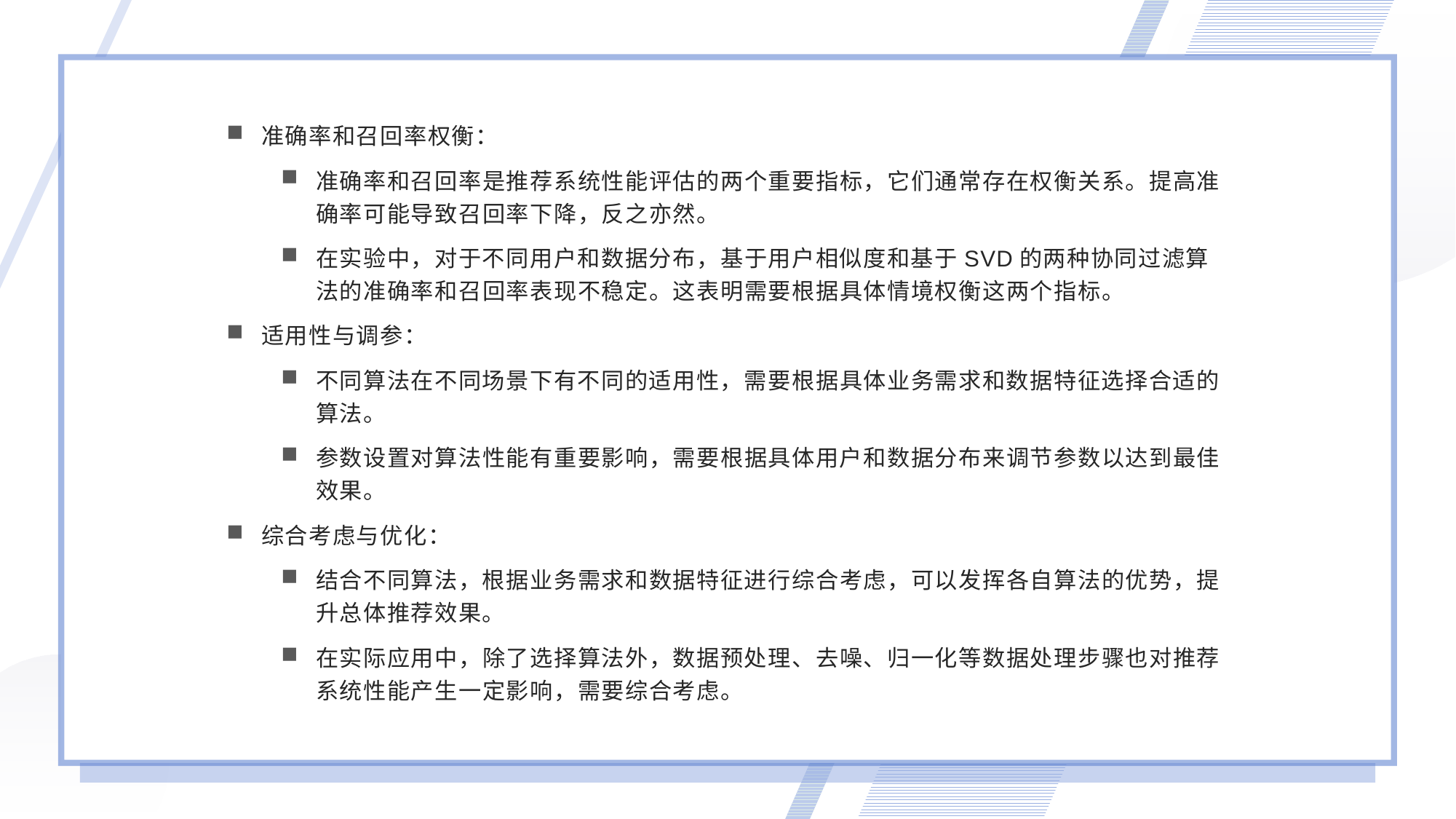

准确率和召回率权衡：
准确率和召回率是推荐系统性能评估的两个重要指标，它们通常存在权衡关系。提高准确率可能导致召回率下降，反之亦然。
在实验中，对于不同用户和数据分布，基于用户相似度和基于SVD的两种协同过滤算法的准确率和召回率表现不稳定。这表明需要根据具体情境权衡这两个指标。
适用性与调参：
不同算法在不同场景下有不同的适用性，需要根据具体业务需求和数据特征选择合适的算法。
参数设置对算法性能有重要影响，需要根据具体用户和数据分布来调节参数以达到最佳效果。
综合考虑与优化：
结合不同算法，根据业务需求和数据特征进行综合考虑，可以发挥各自算法的优势，提升总体推荐效果。
在实际应用中，除了选择算法外，数据预处理、去噪、归一化等数据处理步骤也对推荐系统性能产生一定影响，需要综合考虑。